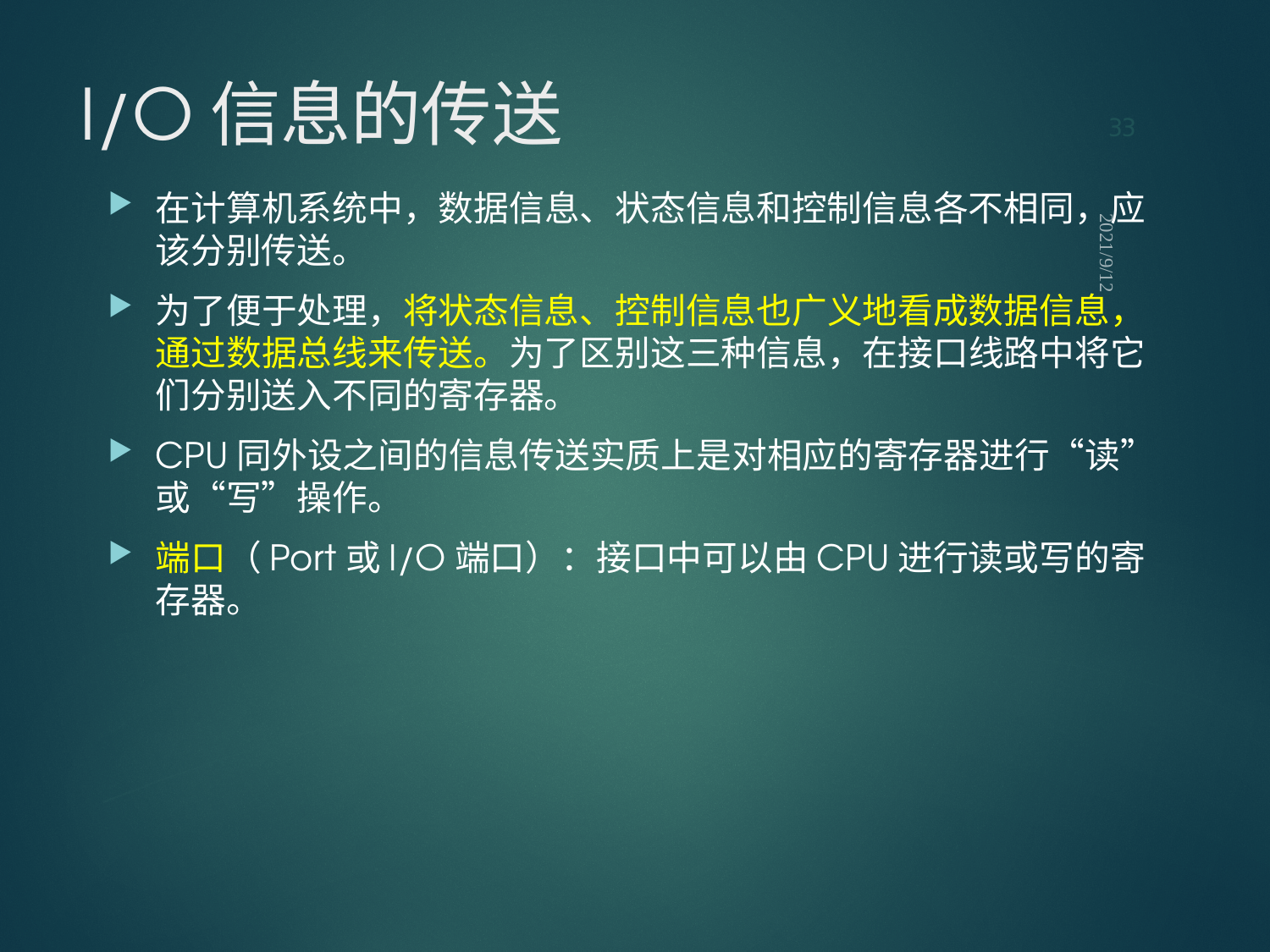

33
# I/O信息的传送
在计算机系统中，数据信息、状态信息和控制信息各不相同，应该分别传送。
为了便于处理，将状态信息、控制信息也广义地看成数据信息，通过数据总线来传送。为了区别这三种信息，在接口线路中将它们分别送入不同的寄存器。
CPU同外设之间的信息传送实质上是对相应的寄存器进行“读”或“写”操作。
端口（Port或I/O端口）：接口中可以由CPU进行读或写的寄存器。
2021/9/12